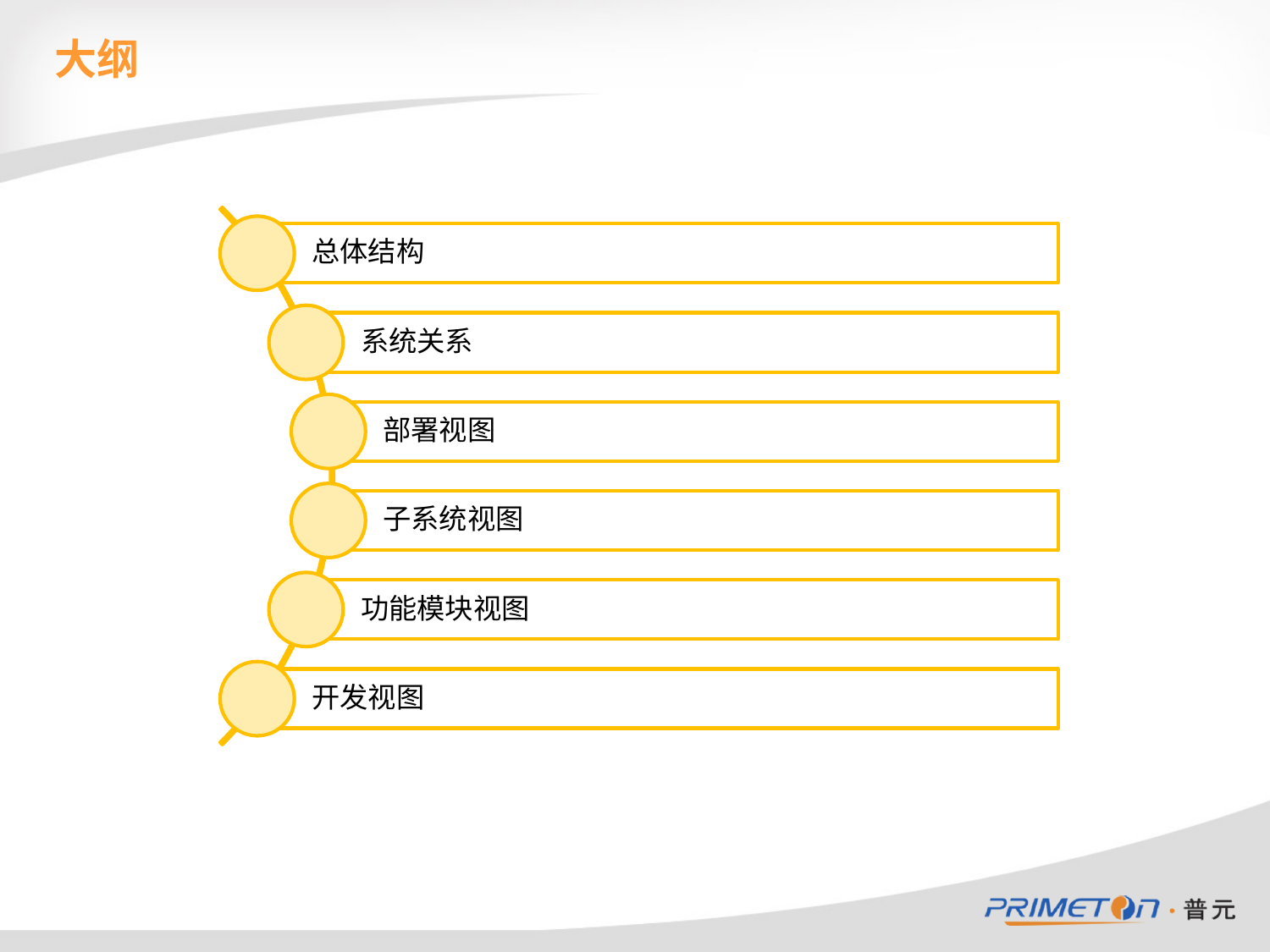

大纲
总体结构
系统关系
部署视图
子系统视图
功能模块视图
开发视图